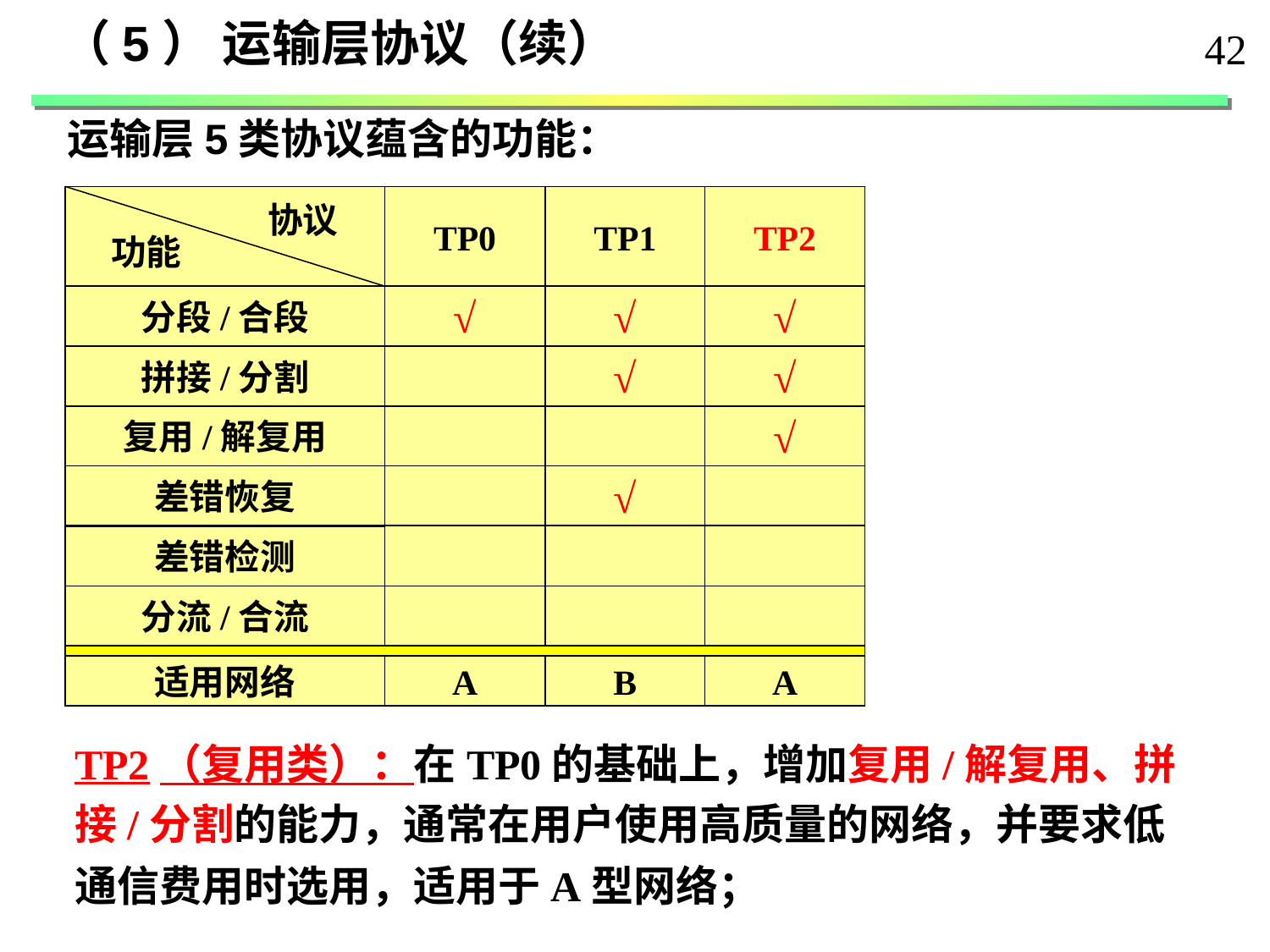

（5） 运输层协议（续）
42

运输层5类协议蕴含的功能：

TP0
TP1
TP2
协议
功能
分段/合段
√
√
√
拼接/分割

√
√
复用/解复用

√
差错恢复

√

差错检测
分流/合流

适用网络
A
B
A
TP2（复用类）：在TP0的基础上，增加复用/解复用、拼接/分割的能力，通常在用户使用高质量的网络，并要求低通信费用时选用，适用于A型网络；